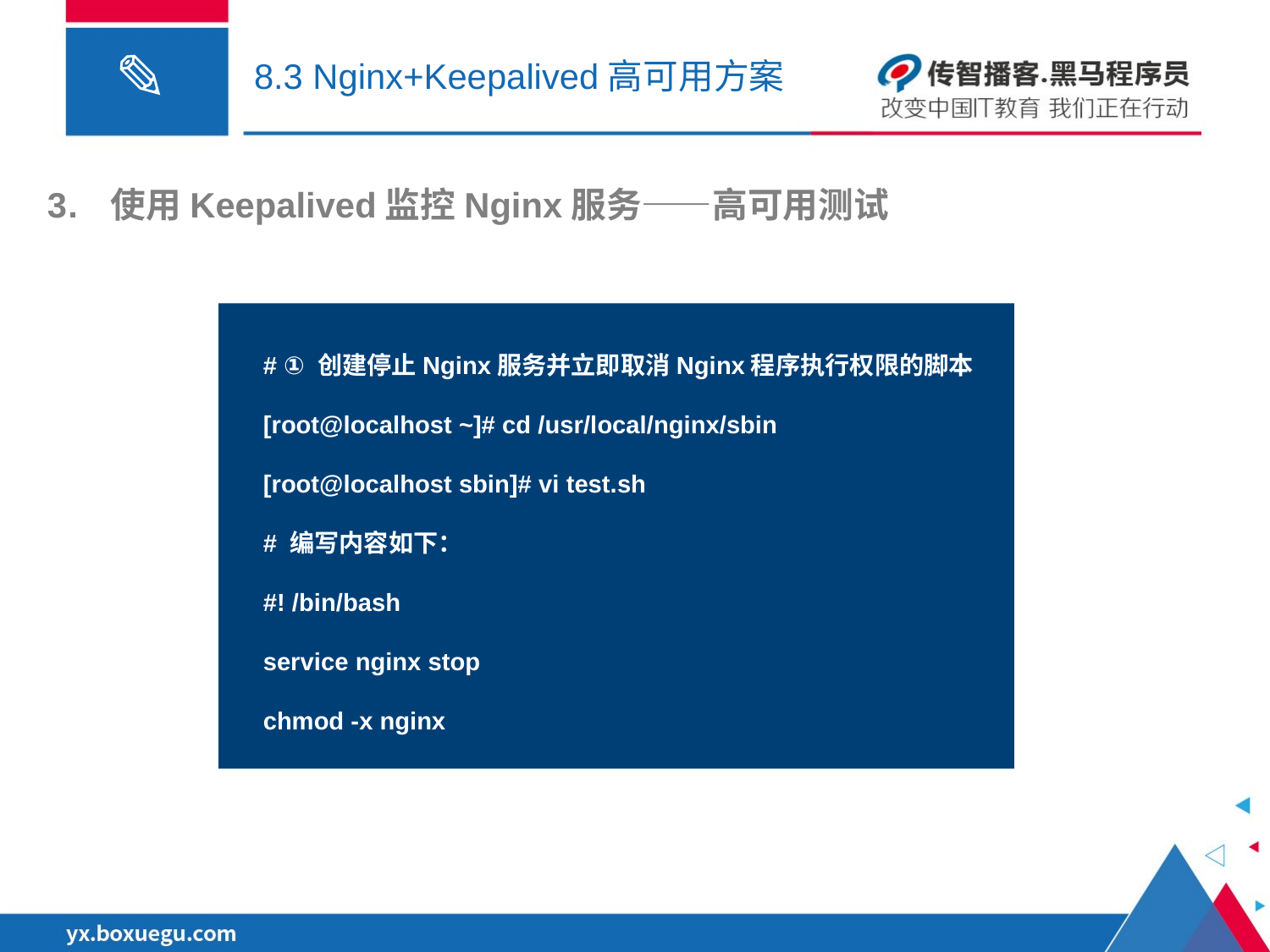

# 8.3 Nginx+Keepalived高可用方案
使用Keepalived监控Nginx服务——高可用测试

# ① 创建停止Nginx服务并立即取消Nginx程序执行权限的脚本
[root@localhost ~]# cd /usr/local/nginx/sbin
[root@localhost sbin]# vi test.sh
# 编写内容如下：
#! /bin/bash
service nginx stop
chmod -x nginx